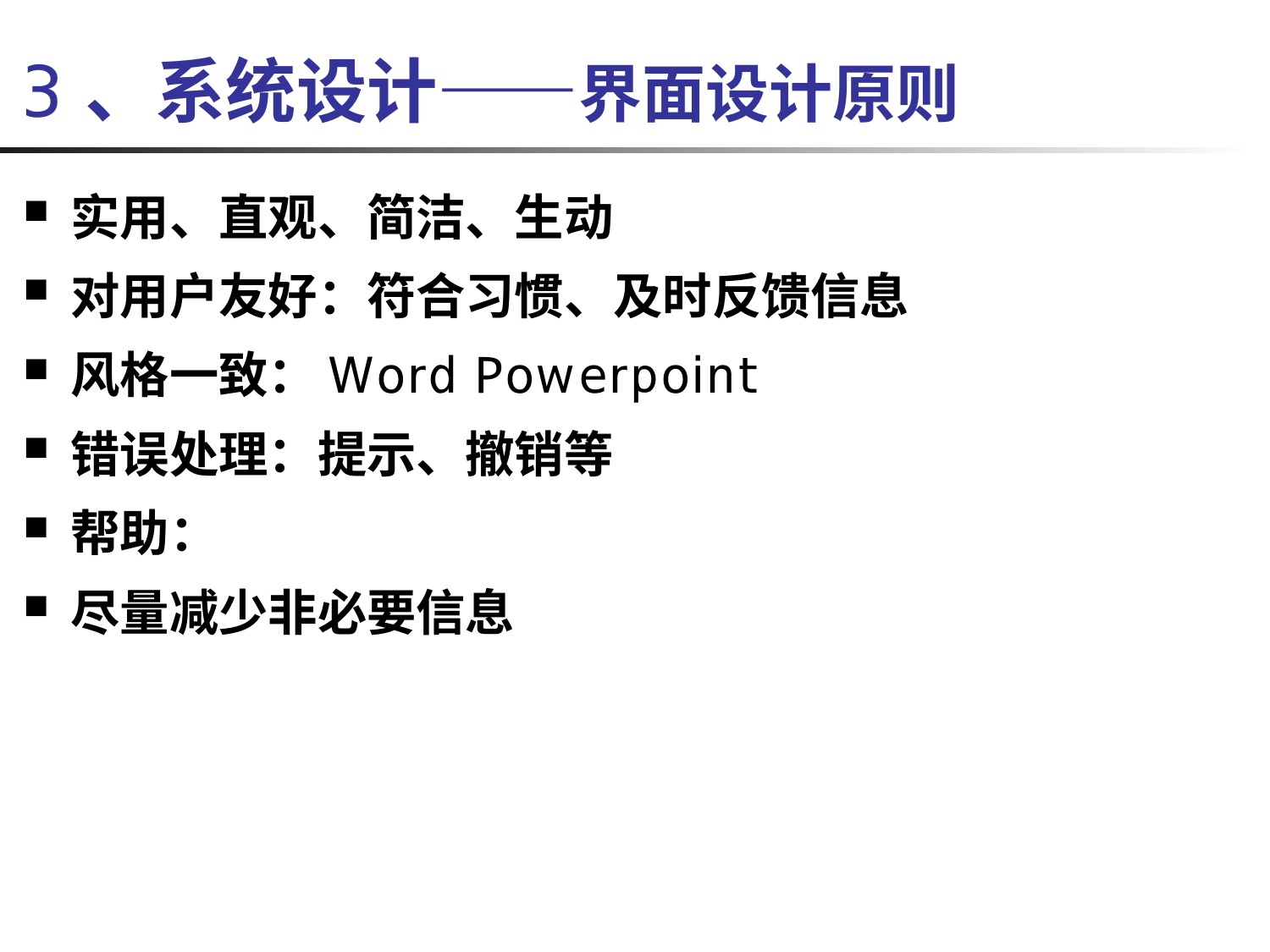

# 3、系统设计——界面设计原则
实用、直观、简洁、生动
对用户友好：符合习惯、及时反馈信息
风格一致：Word Powerpoint
错误处理：提示、撤销等
帮助：
尽量减少非必要信息

14